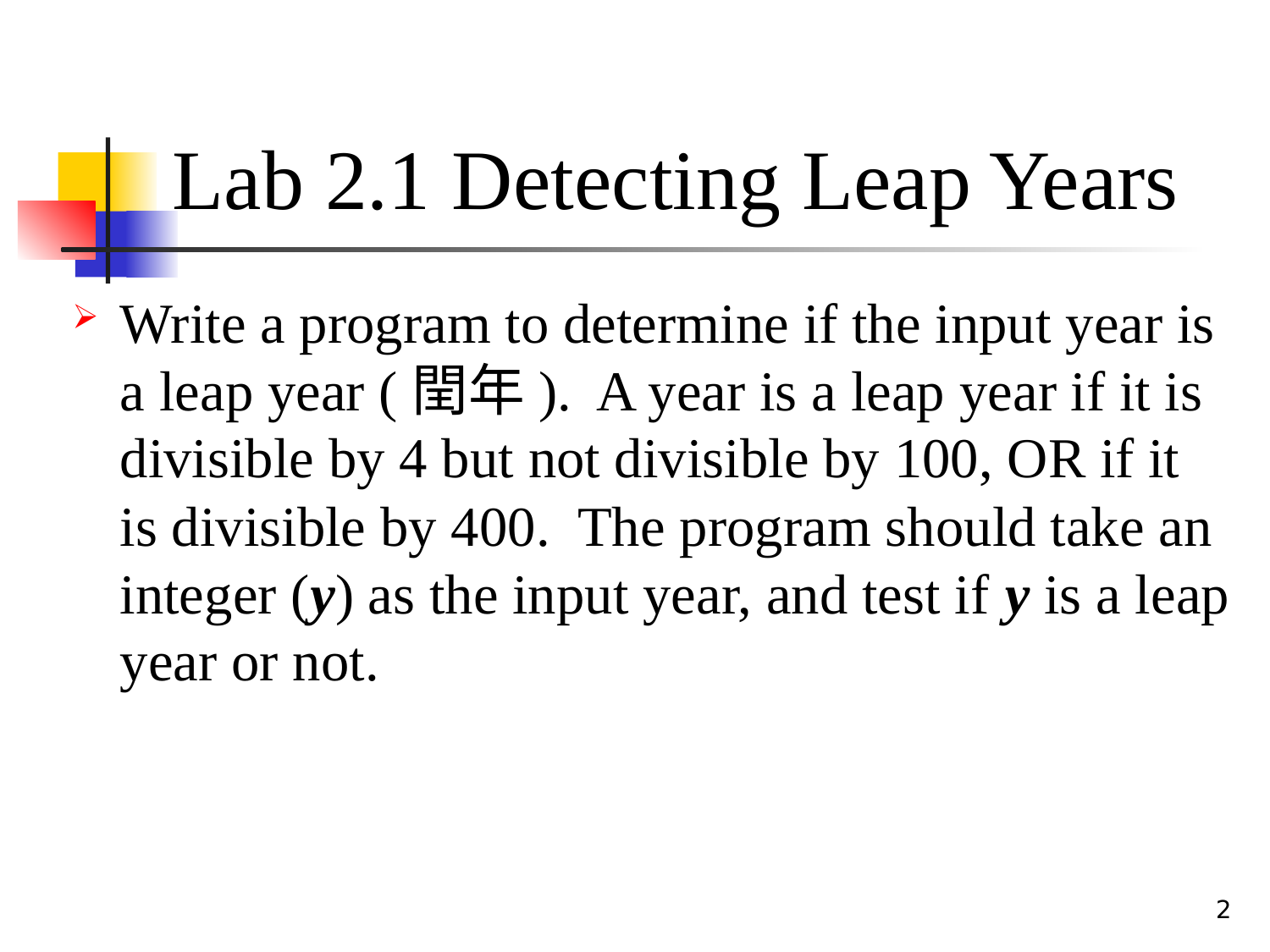

# Lab 2.1 Detecting Leap Years
Write a program to determine if the input year is a leap year (閏年).  A year is a leap year if it is divisible by 4 but not divisible by 100, OR if it is divisible by 400.  The program should take an integer (y) as the input year, and test if y is a leap year or not.

2